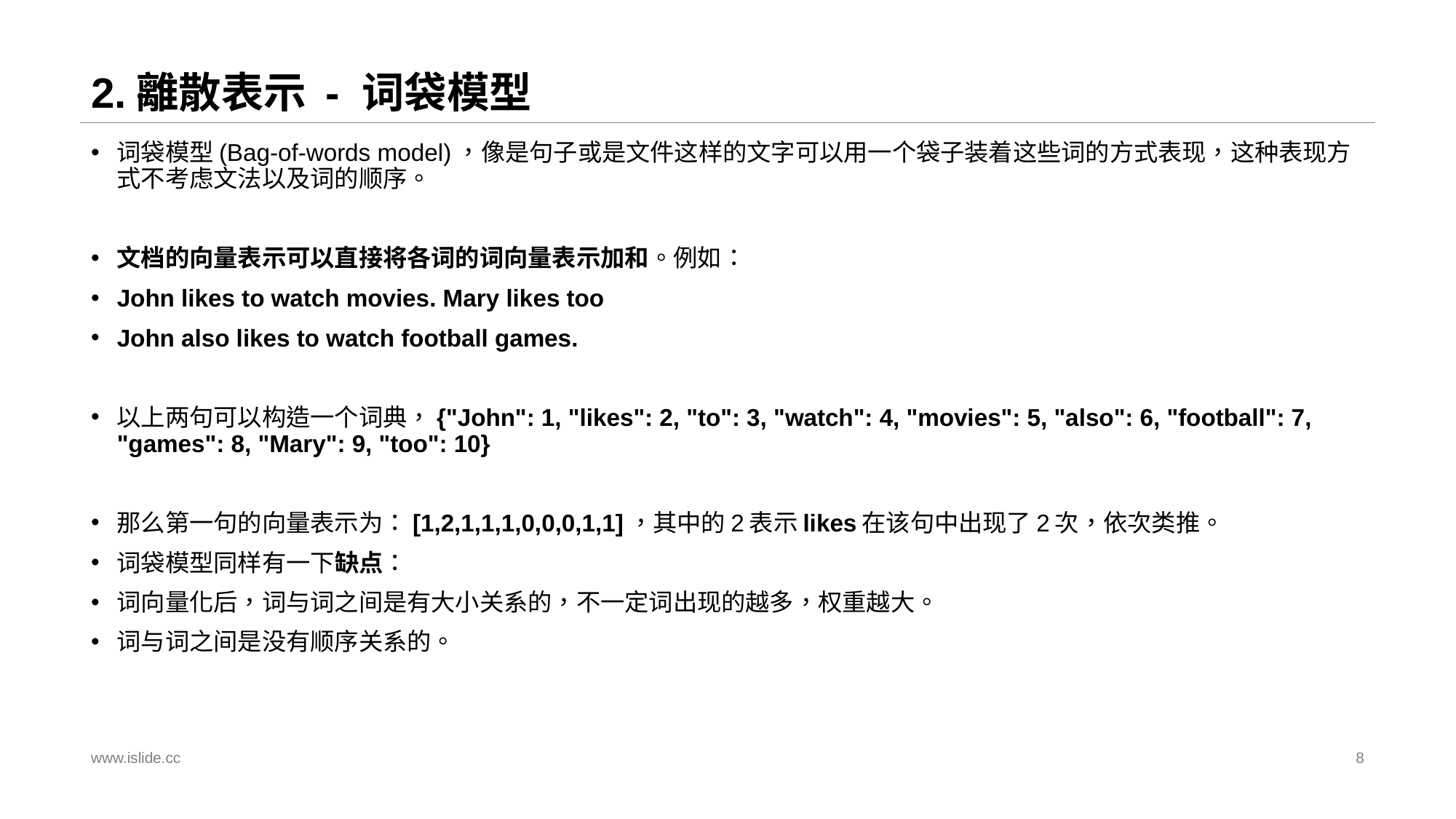

# 2.離散表示 - 词袋模型
词袋模型(Bag-of-words model)，像是句子或是文件这样的文字可以用一个袋子装着这些词的方式表现，这种表现方式不考虑文法以及词的顺序。

文档的向量表示可以直接将各词的词向量表示加和。例如：
John likes to watch movies. Mary likes too
John also likes to watch football games.

以上两句可以构造一个词典，{"John": 1, "likes": 2, "to": 3, "watch": 4, "movies": 5, "also": 6, "football": 7, "games": 8, "Mary": 9, "too": 10}

那么第一句的向量表示为：[1,2,1,1,1,0,0,0,1,1]，其中的2表示likes在该句中出现了2次，依次类推。
词袋模型同样有一下缺点：
词向量化后，词与词之间是有大小关系的，不一定词出现的越多，权重越大。
词与词之间是没有顺序关系的。

www. islide.cc
8